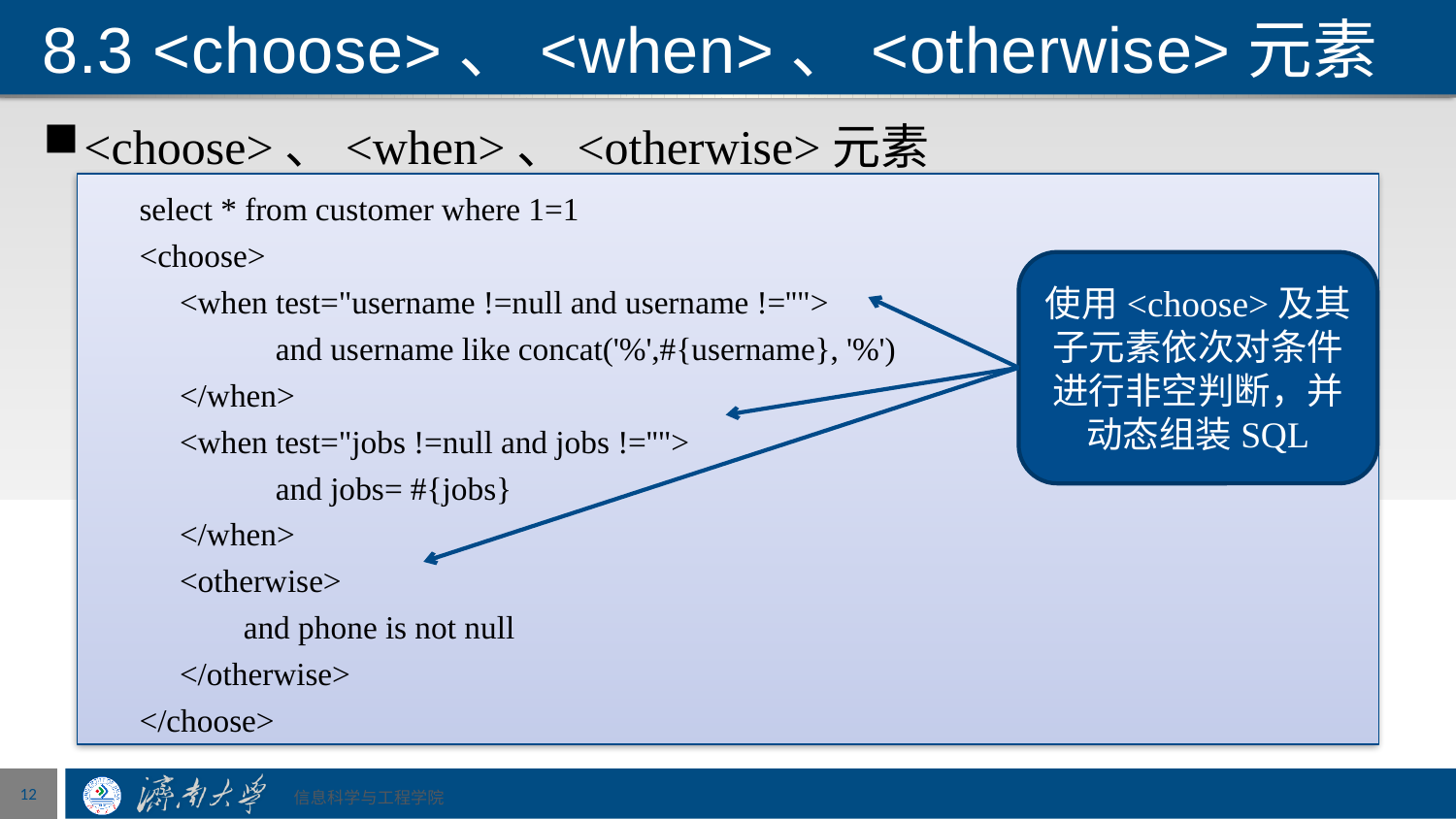

# 8.3 <choose>、<when>、<otherwise>元素
<choose>、<when>、<otherwise>元素

      select * from customer where 1=1
      <choose>
           <when test="username !=null and username !=''">
                       and username like concat('%',#{username}, '%')
           </when>
           <when test="jobs !=null and jobs !=''">
                       and jobs= #{jobs}
           </when>
           <otherwise>
                   and phone is not null
           </otherwise>
      </choose>
假设如下场景：
“当客户名称不为空，则只根据客户名称进行客户筛选；
  当客户名称为空，而客户职业不为空，则只根据客户职业进行客户筛选。
  当客户名称和客户职业都为空，则要求查询出所有电话不为空的客户信息。”
使用<choose>及其子元素依次对条件进行非空判断，并动态组装SQL
       这种情况下，使用<if>元素进行处理是非常不合适的。如果使用的是Java语言，这种情况显然更适合使用switch…case…default语句来处理，而在SQL中就可以使用<choose>、<when>、<otherwise>元素组合进行处理。其基本使用示例如代码所示：